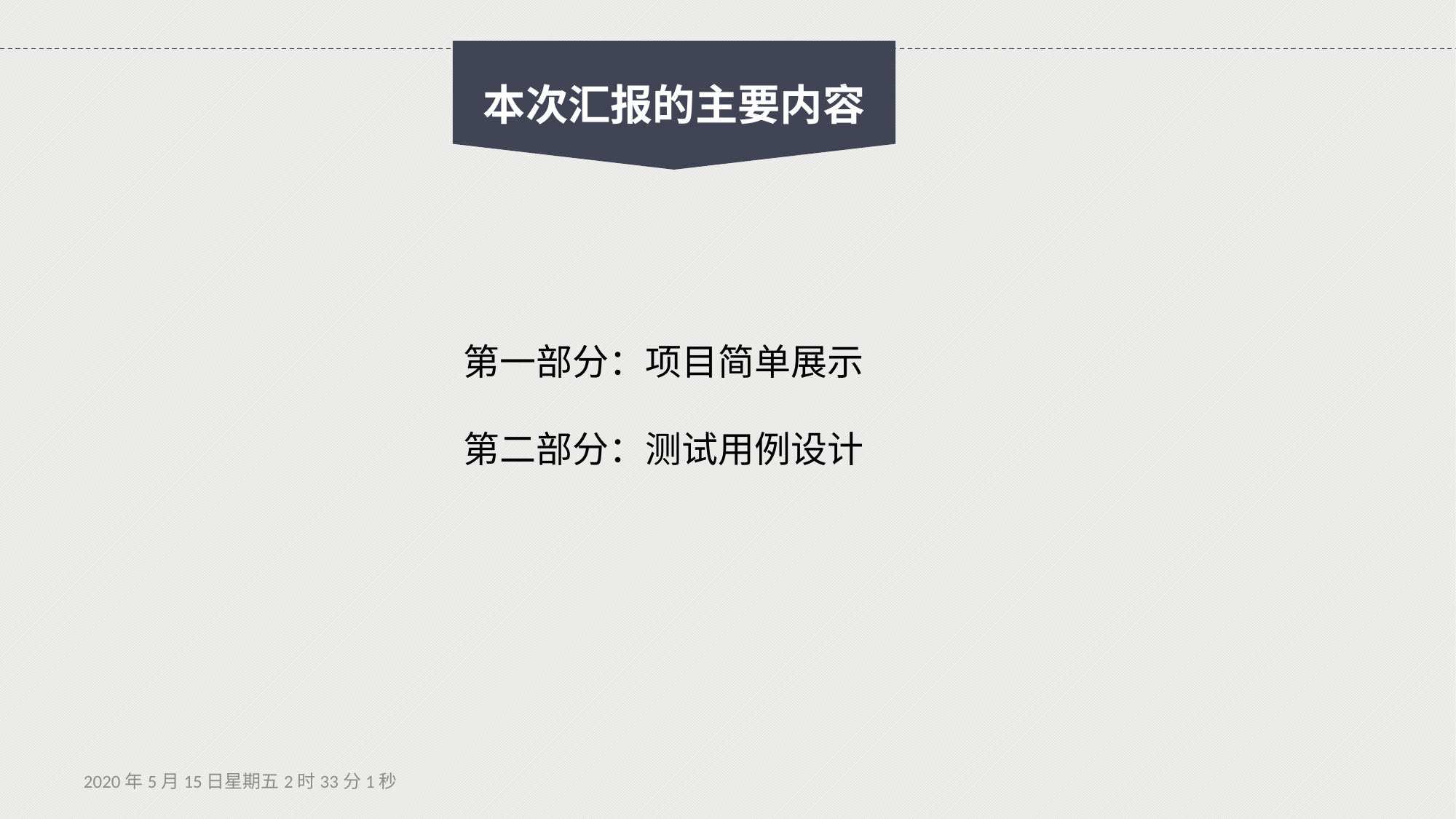

本次汇报的主要内容
第一部分：项目简单展示

第二部分：测试用例设计

2020年5月15日星期五2时33分1秒